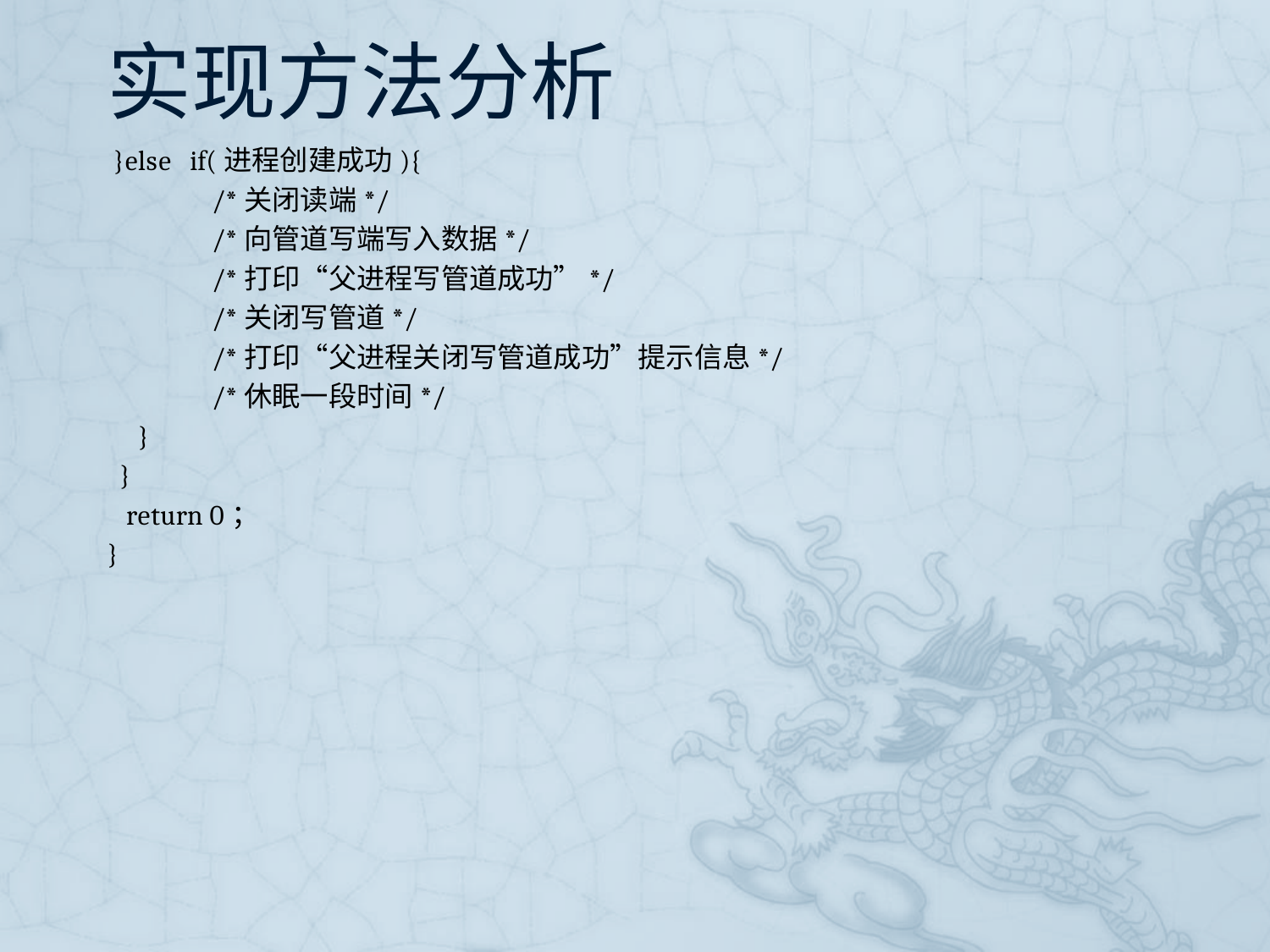

# 实现方法分析
 }else   if(进程创建成功){
                 /*关闭读端*/
                 /*向管道写端写入数据*/
                 /*打印“父进程写管道成功”*/
                 /*关闭写管道*/
                 /*打印“父进程关闭写管道成功”提示信息*/
                 /*休眠一段时间*/
     }
  }
   return 0；
}